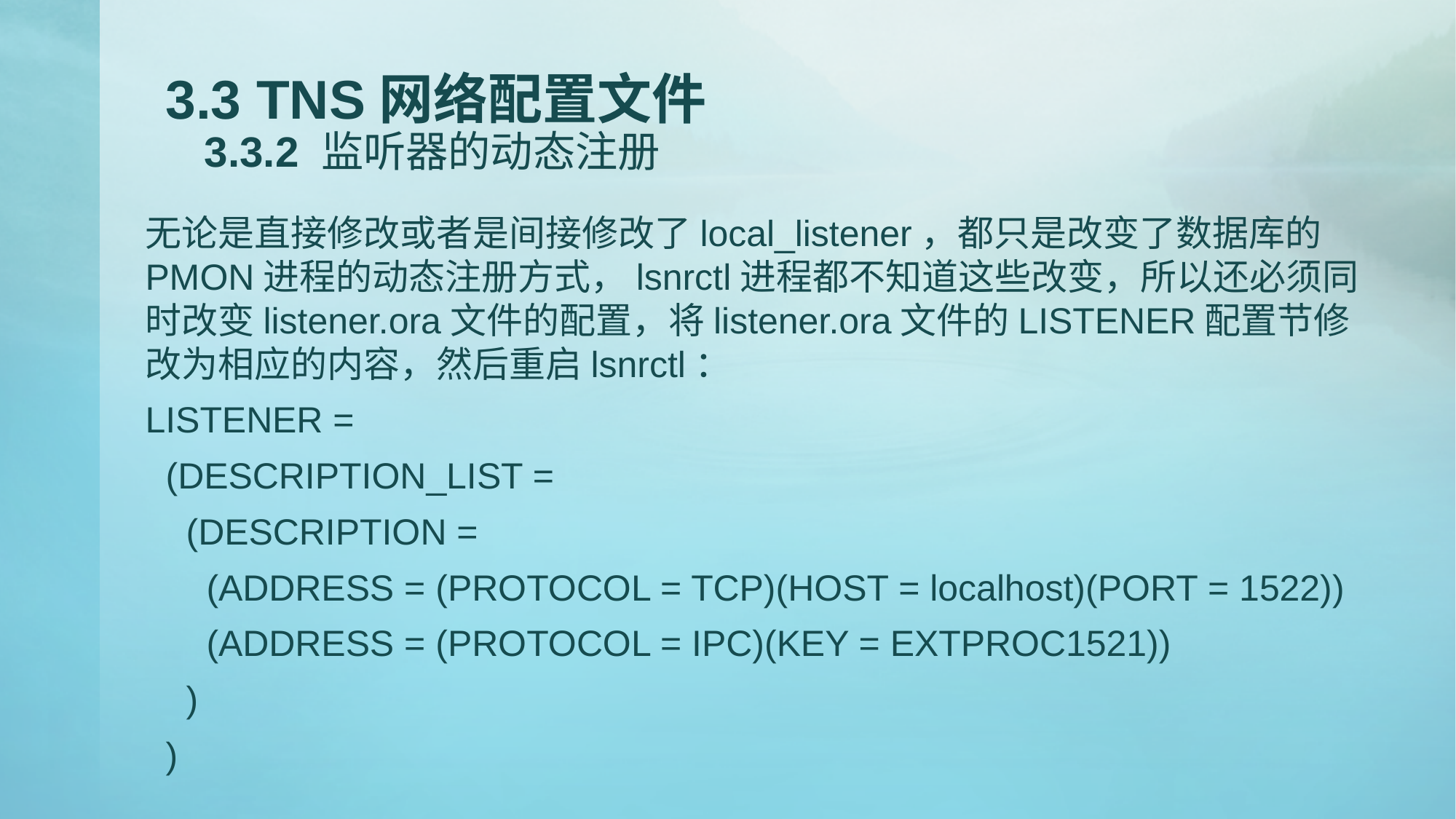

# 3.3 TNS网络配置文件 3.3.2 监听器的动态注册
无论是直接修改或者是间接修改了local_listener，都只是改变了数据库的PMON进程的动态注册方式，lsnrctl进程都不知道这些改变，所以还必须同时改变listener.ora文件的配置，将listener.ora文件的LISTENER配置节修改为相应的内容，然后重启lsnrctl：
LISTENER =
  (DESCRIPTION_LIST =
    (DESCRIPTION =
      (ADDRESS = (PROTOCOL = TCP)(HOST = localhost)(PORT = 1522))
      (ADDRESS = (PROTOCOL = IPC)(KEY = EXTPROC1521))
    )
  )